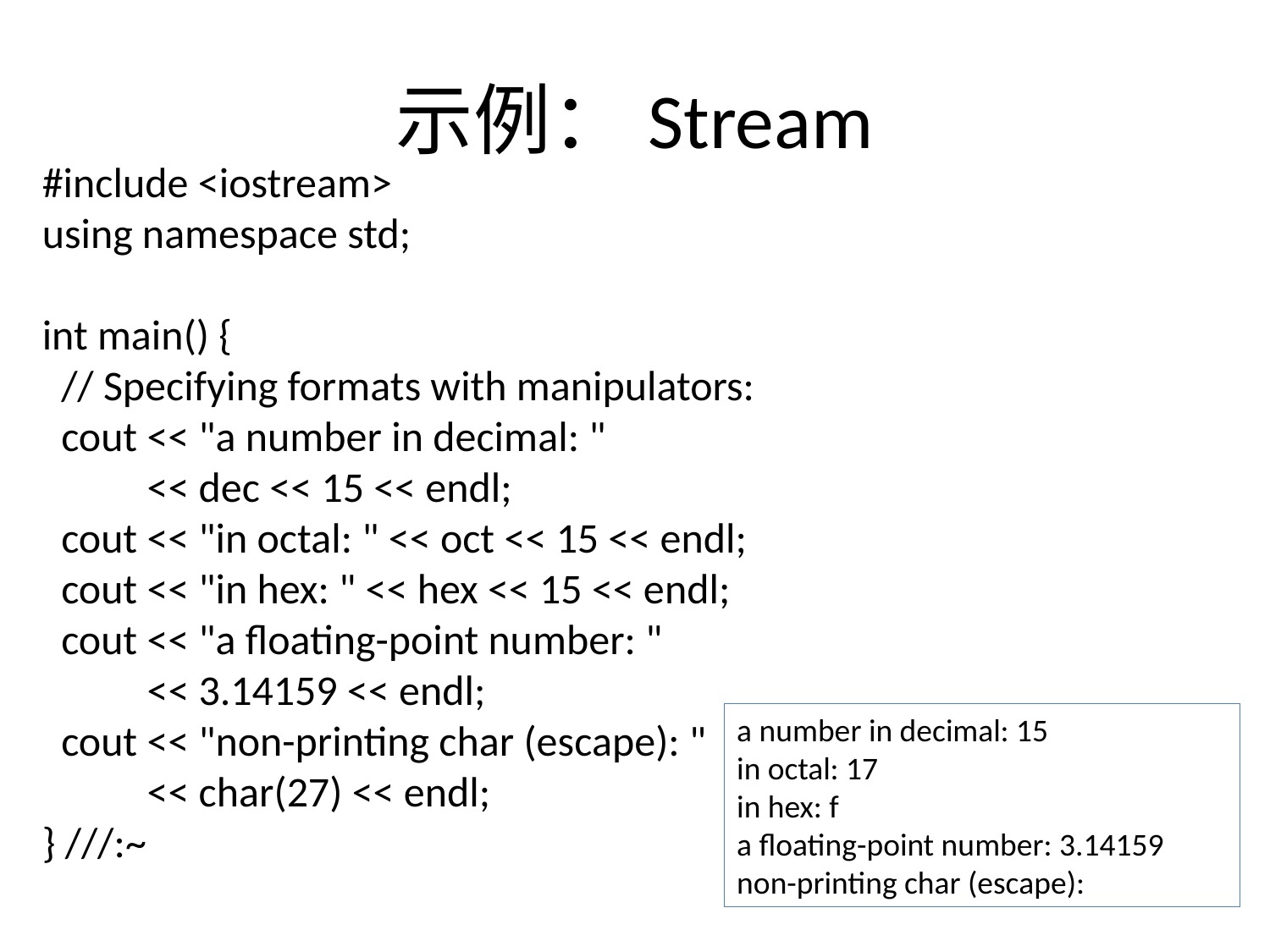

# 示例：Stream
#include <iostream>
using namespace std;

int main() {
  // Specifying formats with manipulators:
  cout << "a number in decimal: "
           << dec << 15 << endl;
  cout << "in octal: " << oct << 15 << endl;
  cout << "in hex: " << hex << 15 << endl;
  cout << "a floating-point number: "
           << 3.14159 << endl;
  cout << "non-printing char (escape): "
           << char(27) << endl;
} ///:~
a number in decimal: 15
in octal: 17
in hex: f
a floating-point number: 3.14159
non-printing char (escape):